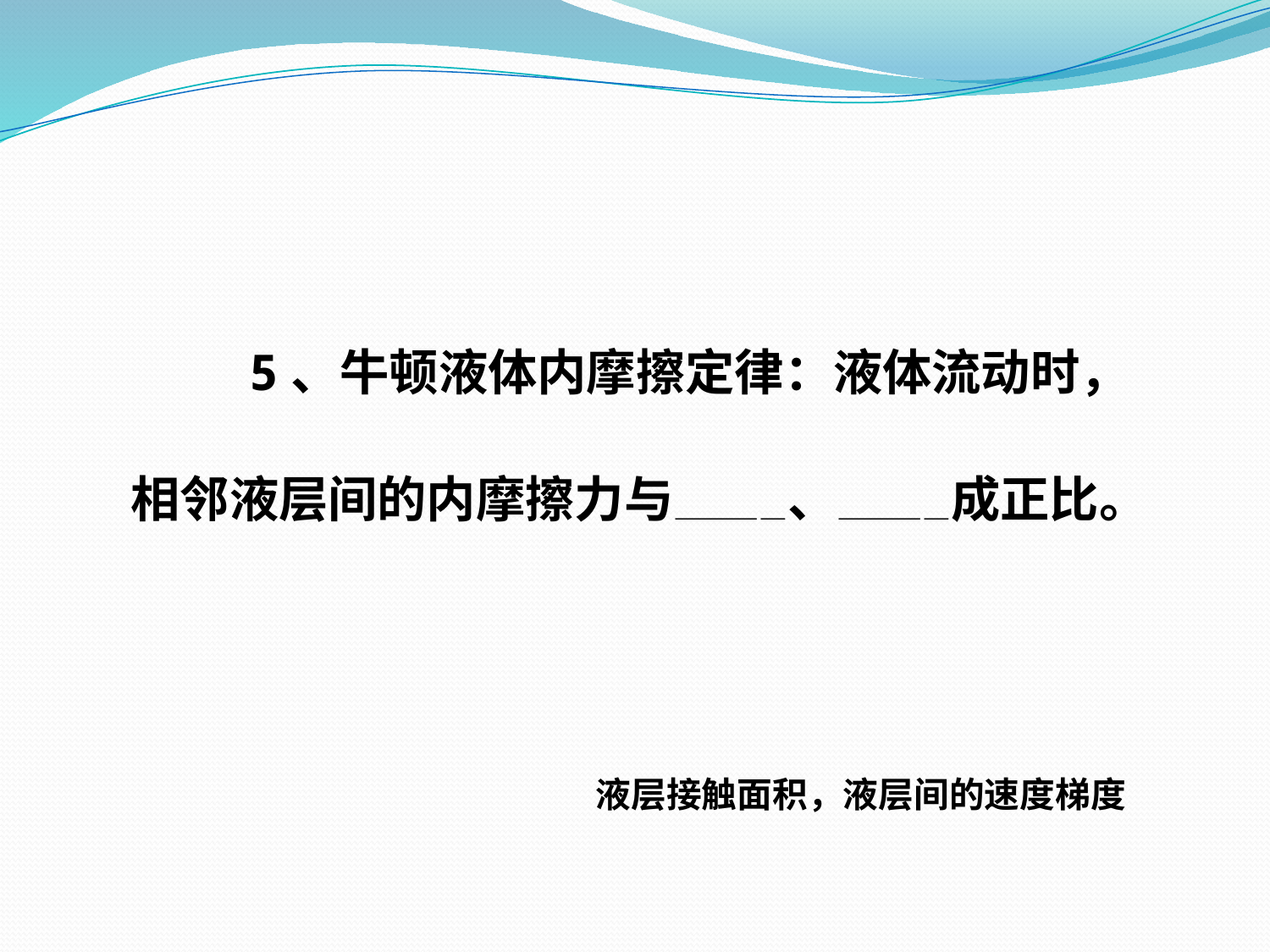

5、牛顿液体内摩擦定律：液体流动时，相邻液层间的内摩擦力与————、————成正比。
液层接触面积，液层间的速度梯度